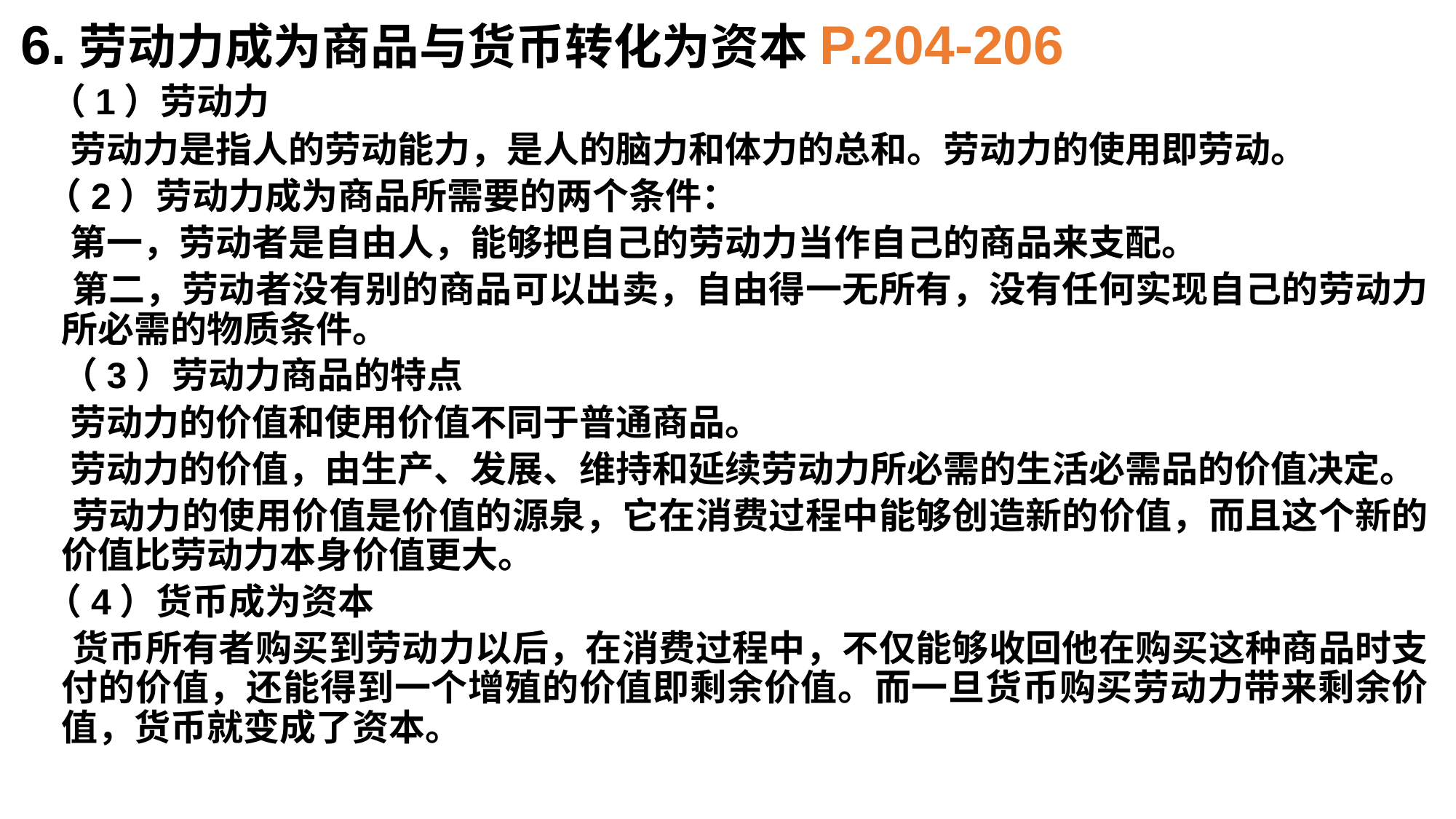

6.劳动力成为商品与货币转化为资本P.204-206
  （1）劳动力
     劳动力是指人的劳动能力，是人的脑力和体力的总和。劳动力的使用即劳动。
  （2）劳动力成为商品所需要的两个条件：
     第一，劳动者是自由人，能够把自己的劳动力当作自己的商品来支配。
     第二，劳动者没有别的商品可以出卖，自由得一无所有，没有任何实现自己的劳动力所必需的物质条件。
	（3）劳动力商品的特点
     劳动力的价值和使用价值不同于普通商品。
     劳动力的价值，由生产、发展、维持和延续劳动力所必需的生活必需品的价值决定。
     劳动力的使用价值是价值的源泉，它在消费过程中能够创造新的价值，而且这个新的价值比劳动力本身价值更大。
  （4）货币成为资本
     货币所有者购买到劳动力以后，在消费过程中，不仅能够收回他在购买这种商品时支付的价值，还能得到一个增殖的价值即剩余价值。而一旦货币购买劳动力带来剩余价值，货币就变成了资本。